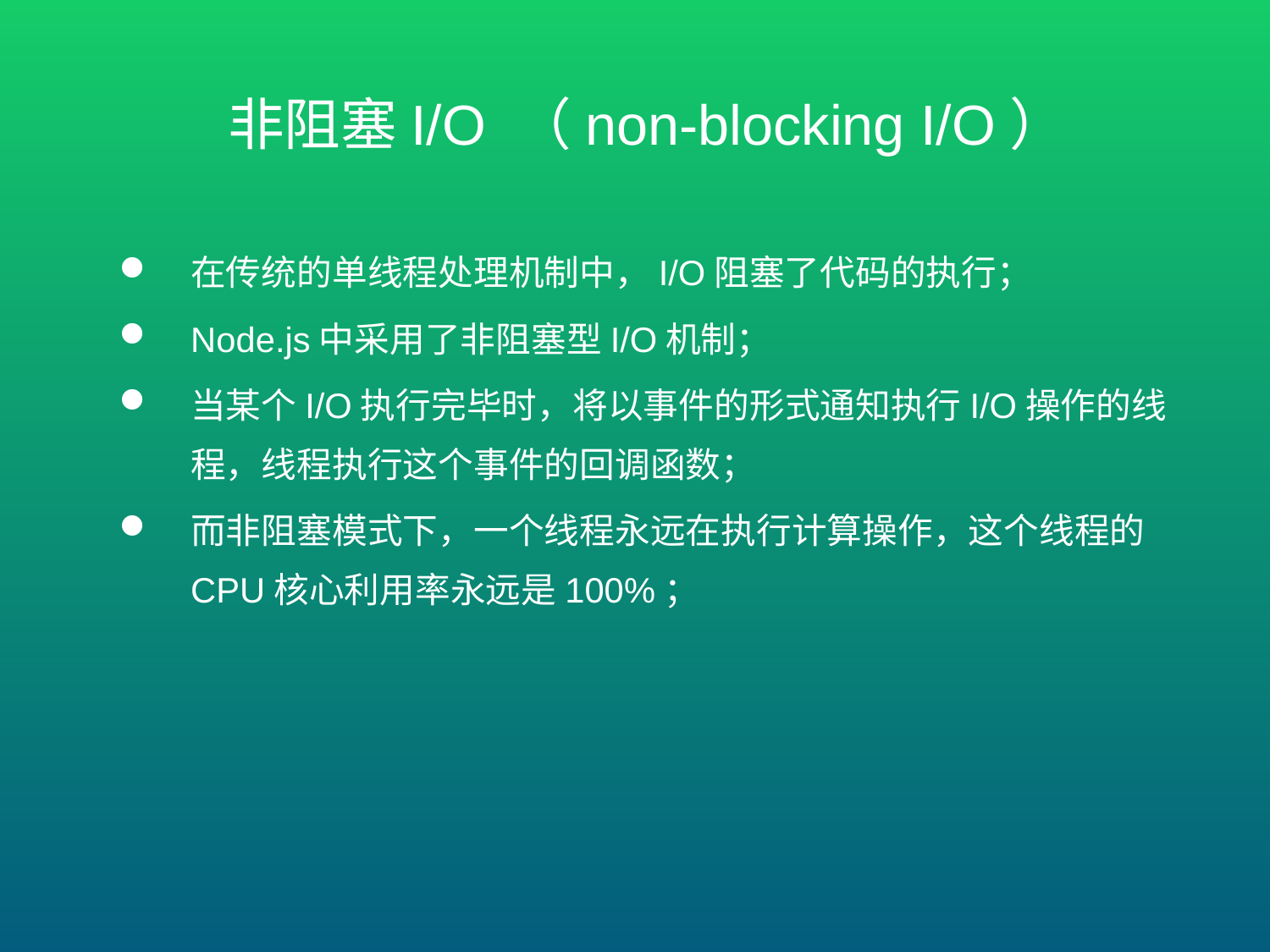

# 非阻塞I/O （non-blocking I/O）
在传统的单线程处理机制中，I/O阻塞了代码的执行；
Node.js中采用了非阻塞型I/O机制；
当某个I/O执行完毕时，将以事件的形式通知执行I/O操作的线程，线程执行这个事件的回调函数；
而非阻塞模式下，一个线程永远在执行计算操作，这个线程的CPU核心利用率永远是100%；